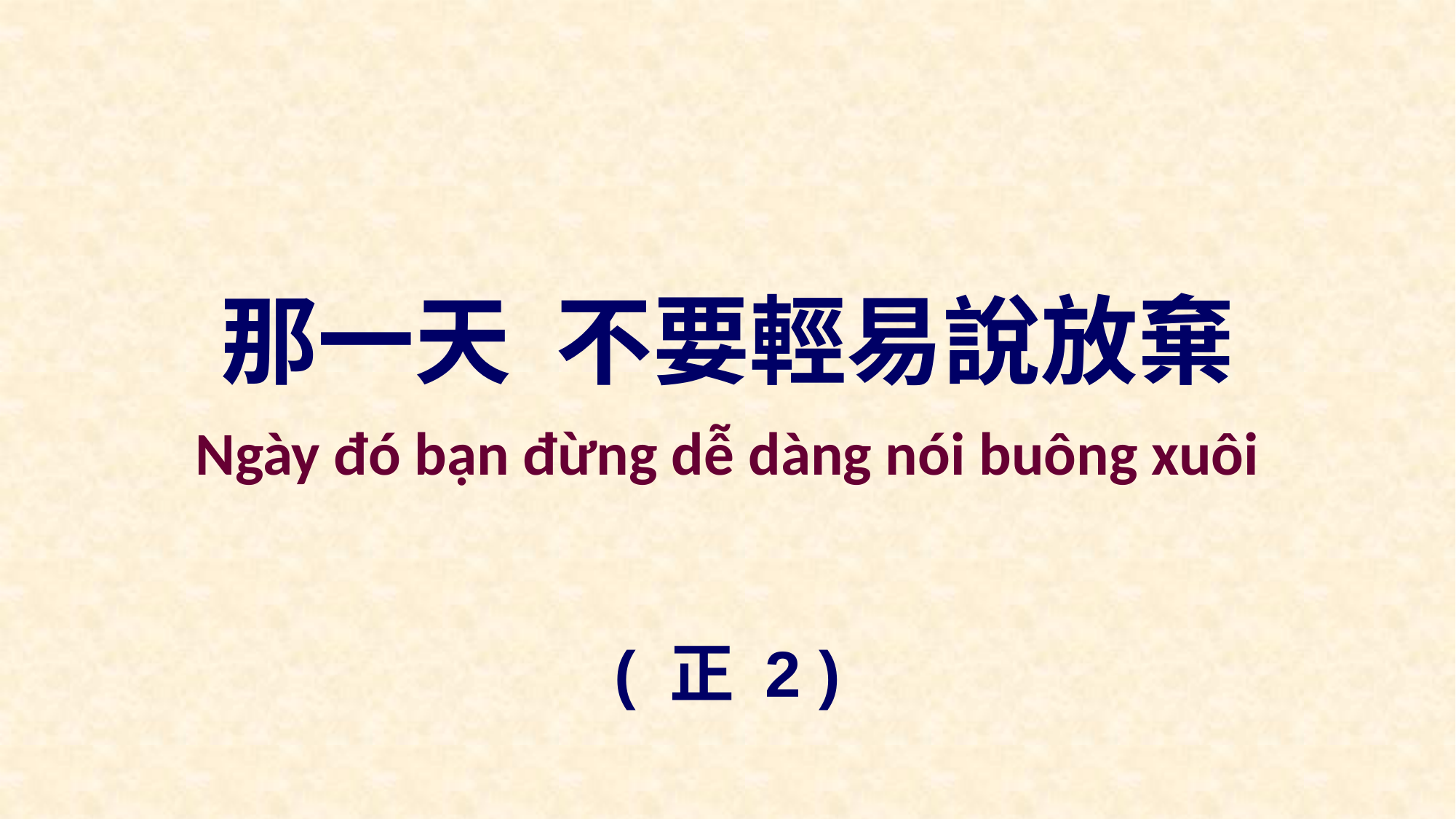

那一天  不要輕易說放棄
Ngày đó bạn đừng dễ dàng nói buông xuôi
( 正 2 )